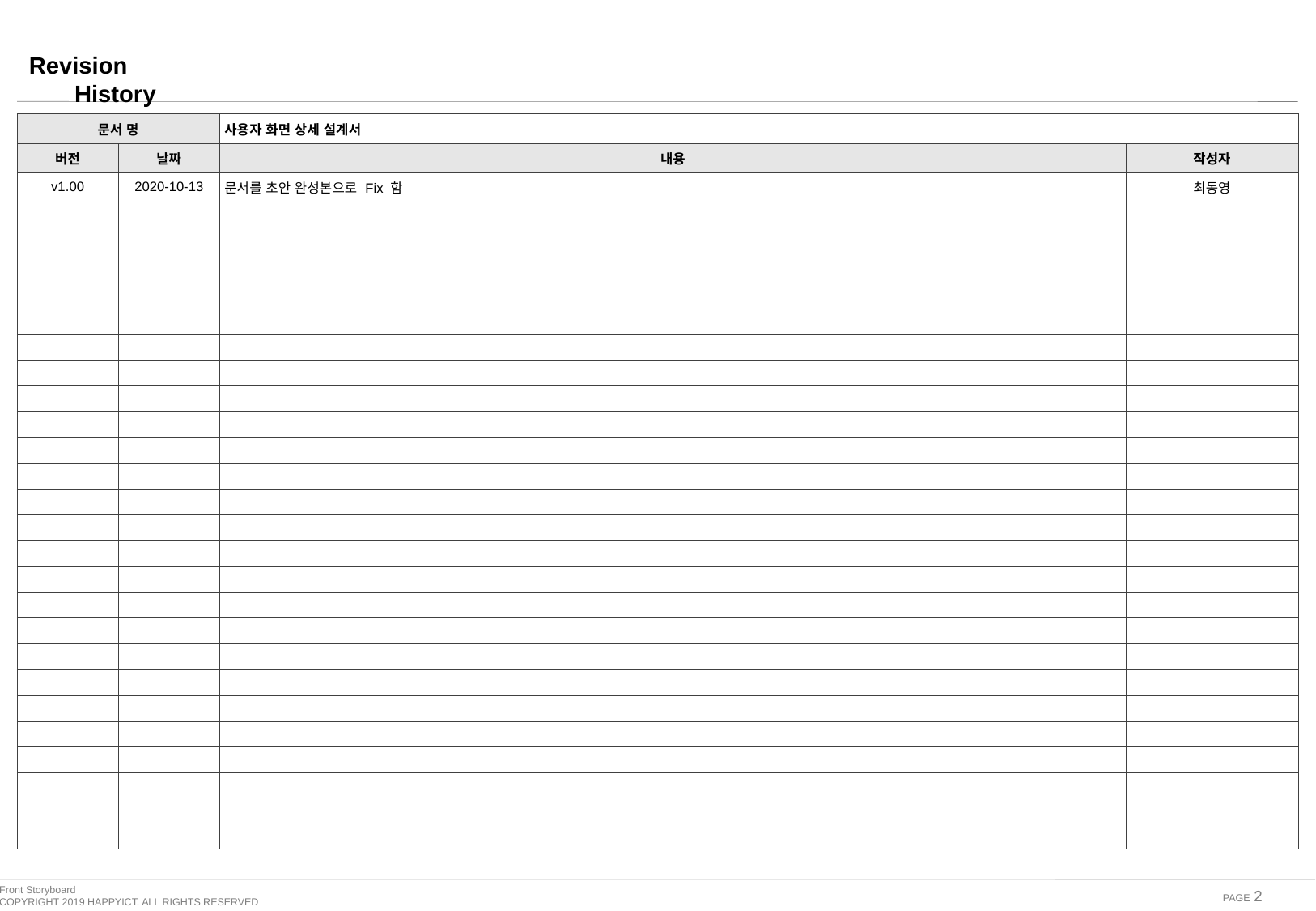

Revision History
| 문서 명 |  | 사용자 화면 상세 설계서 |  |
| --- | --- | --- | --- |
| 버전 | 날짜 | 내용 | 작성자 |
| v1.00 | 2020-10-13 | 문서를 초안 완성본으로 Fix 함 | 최동영 |
|  |  |  |  |
|  |  |  |  |
|  |  |  |  |
|  |  |  |  |
|  |  |  |  |
|  |  |  |  |
|  |  |  |  |
|  |  |  |  |
|  |  |  |  |
|  |  |  |  |
|  |  |  |  |
|  |  |  |  |
|  |  |  |  |
|  |  |  |  |
|  |  |  |  |
|  |  |  |  |
|  |  |  |  |
|  |  |  |  |
|  |  |  |  |
|  |  |  |  |
|  |  |  |  |
|  |  |  |  |
|  |  |  |  |
|  |  |  |  |
|  |  |  |  |